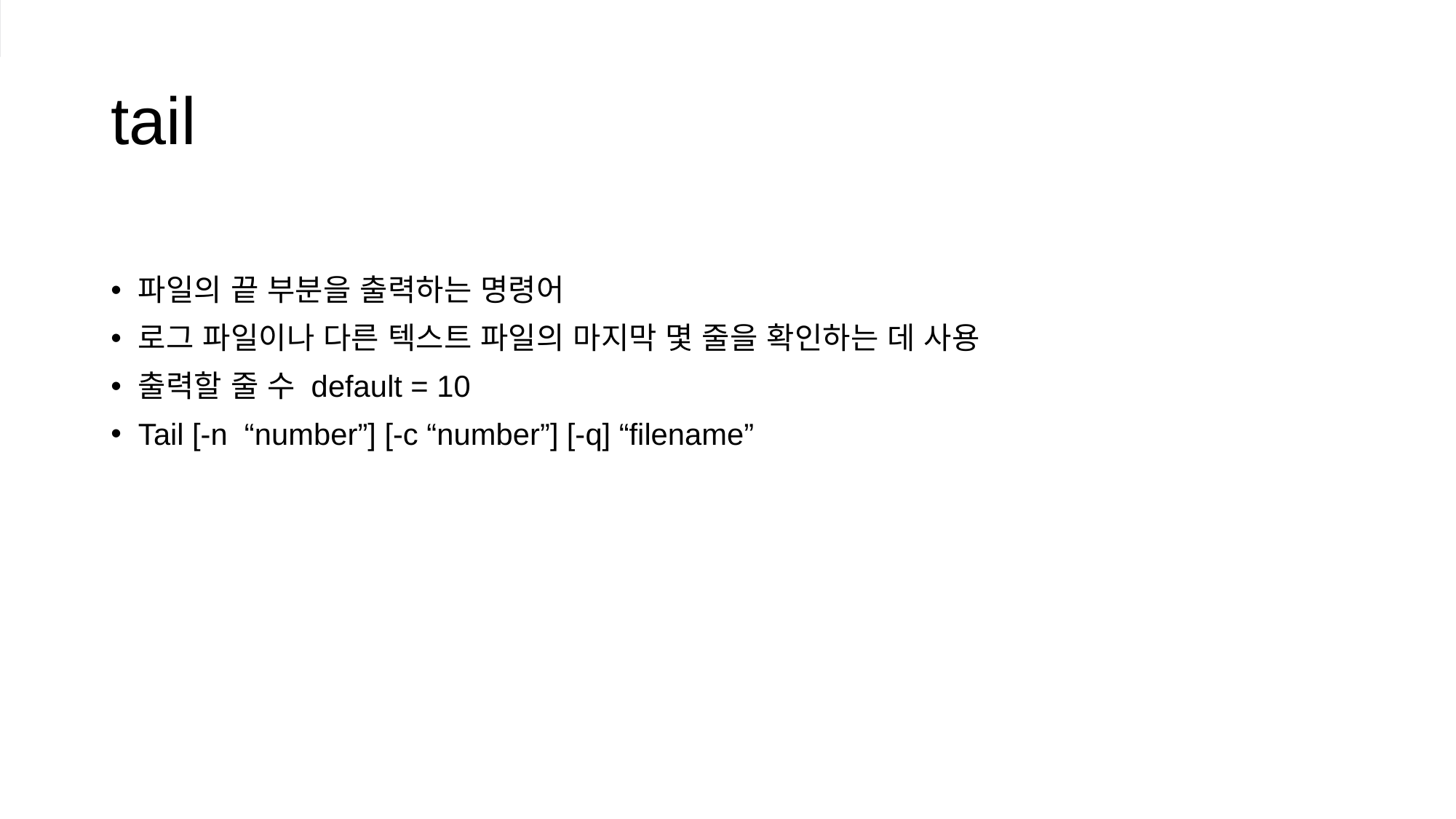

# tail

파일의 끝 부분을 출력하는 명령어
로그 파일이나 다른 텍스트 파일의 마지막 몇 줄을 확인하는 데 사용
출력할 줄 수 default = 10
Tail [-n  “number”] [-c “number”] [-q] “filename”